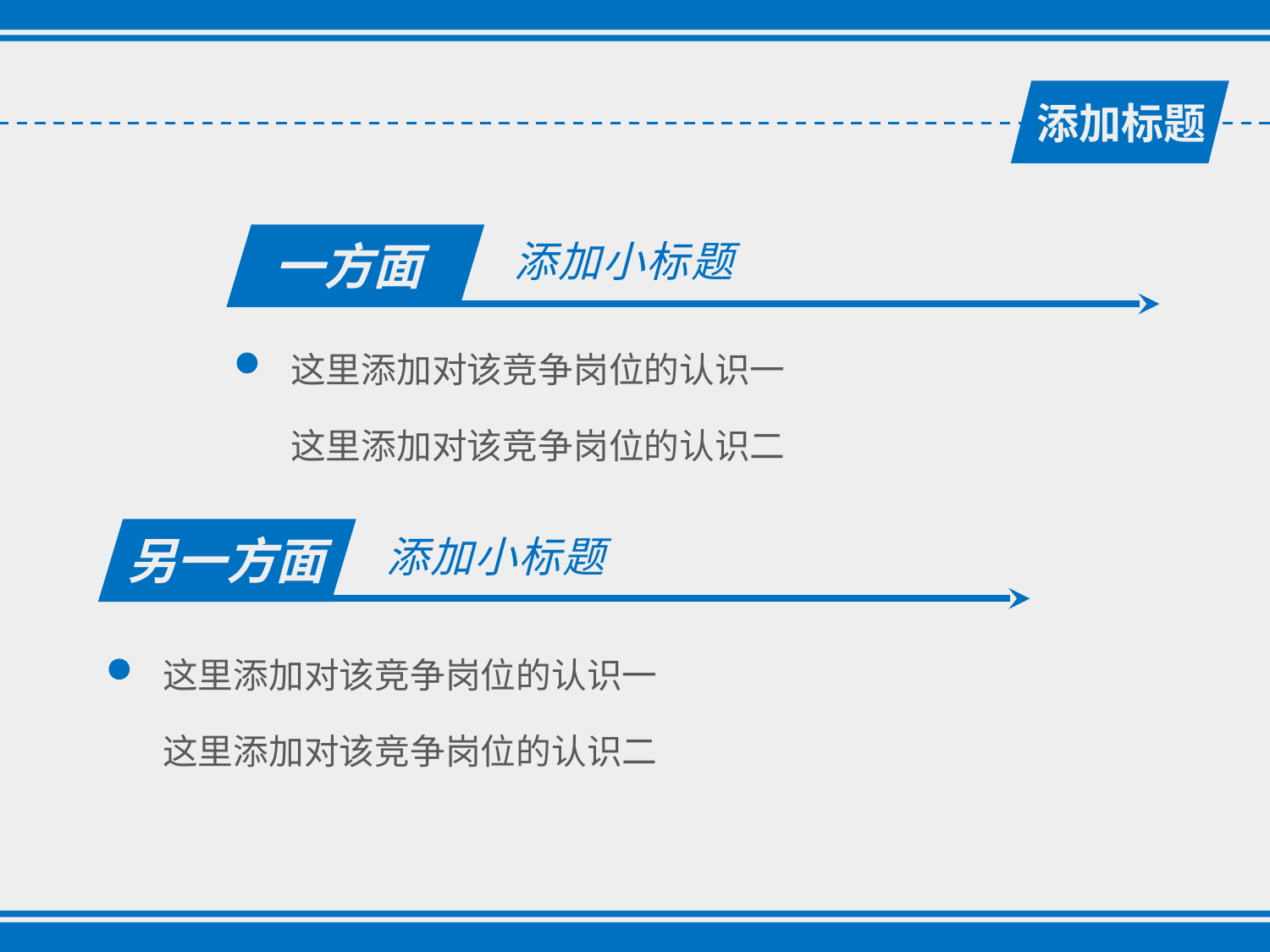

添加标题

添加小标题
一方面
这里添加对该竞争岗位的认识一
这里添加对该竞争岗位的认识二

添加小标题
另一方面
这里添加对该竞争岗位的认识一
这里添加对该竞争岗位的认识二